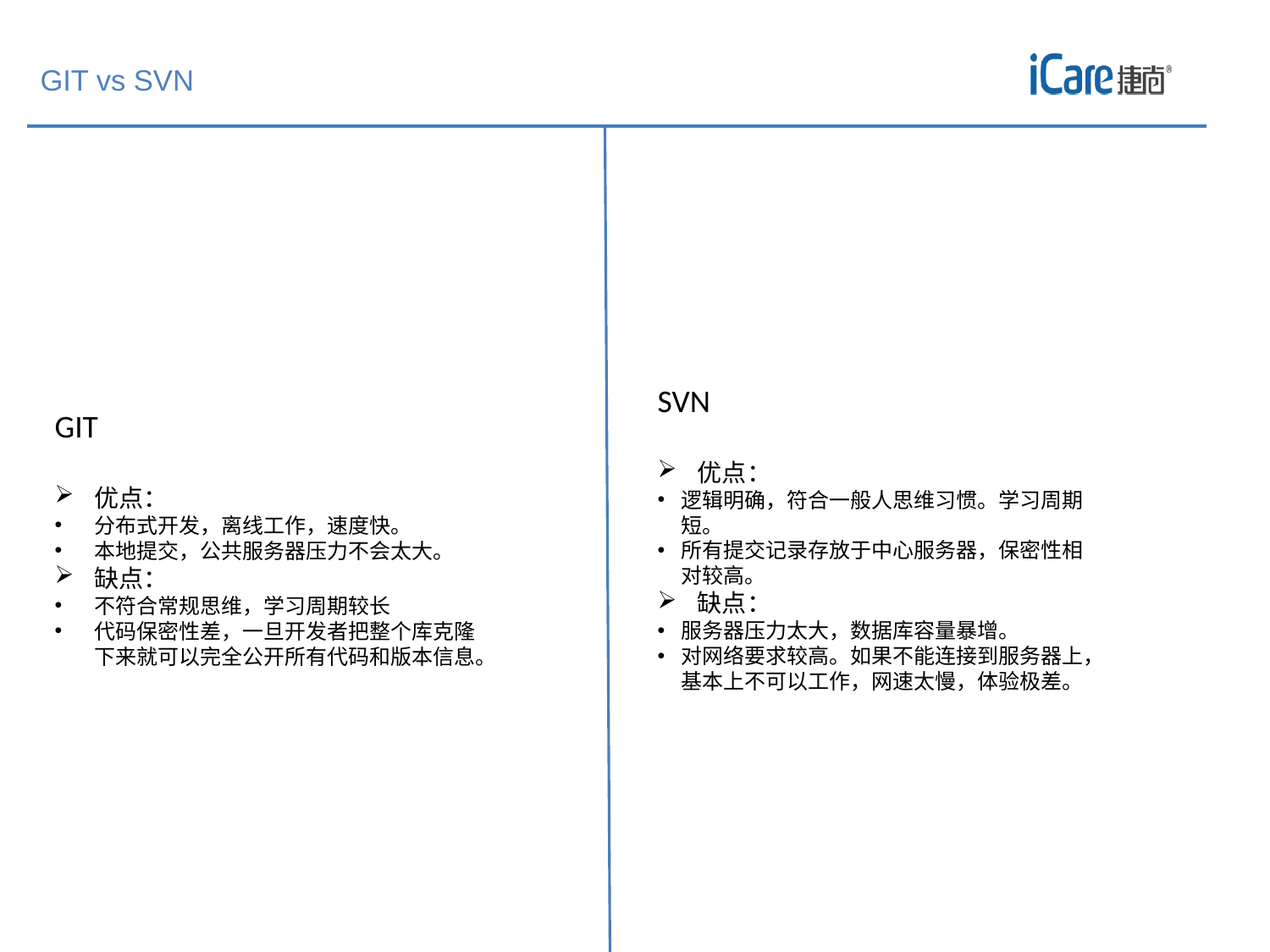

# GIT vs SVN
SVN

优点：
逻辑明确，符合一般人思维习惯。学习周期短。
所有提交记录存放于中心服务器，保密性相对较高。
缺点：
服务器压力太大，数据库容量暴增。
对网络要求较高。如果不能连接到服务器上，基本上不可以工作，网速太慢，体验极差。
GIT

优点：
分布式开发，离线工作，速度快。
本地提交，公共服务器压力不会太大。
缺点：
不符合常规思维，学习周期较长
代码保密性差，一旦开发者把整个库克隆下来就可以完全公开所有代码和版本信息。